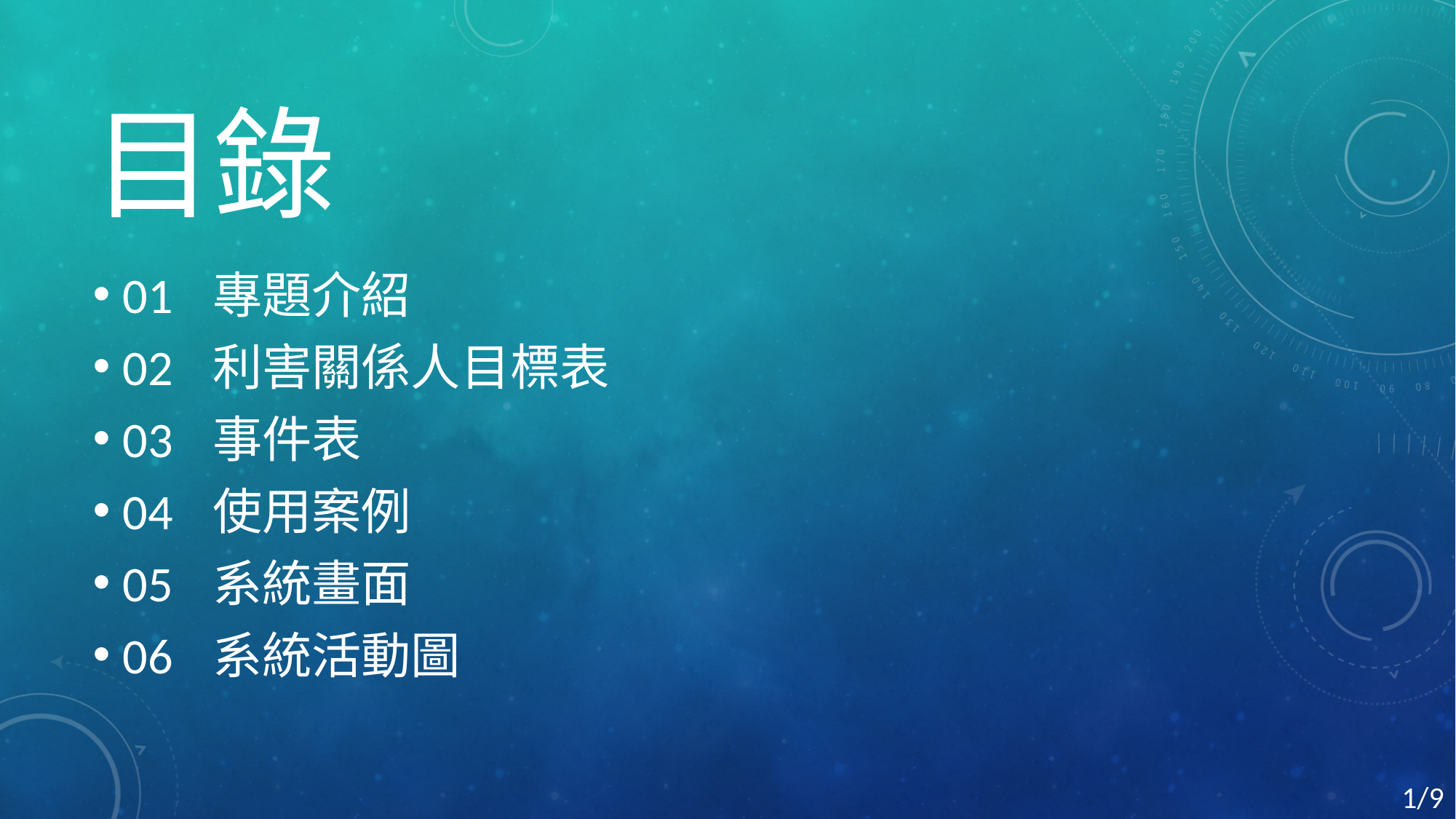

# 目錄
01	專題介紹
02	利害關係人目標表
03	事件表
04	使用案例
05	系統畫面
06	系統活動圖
1/9